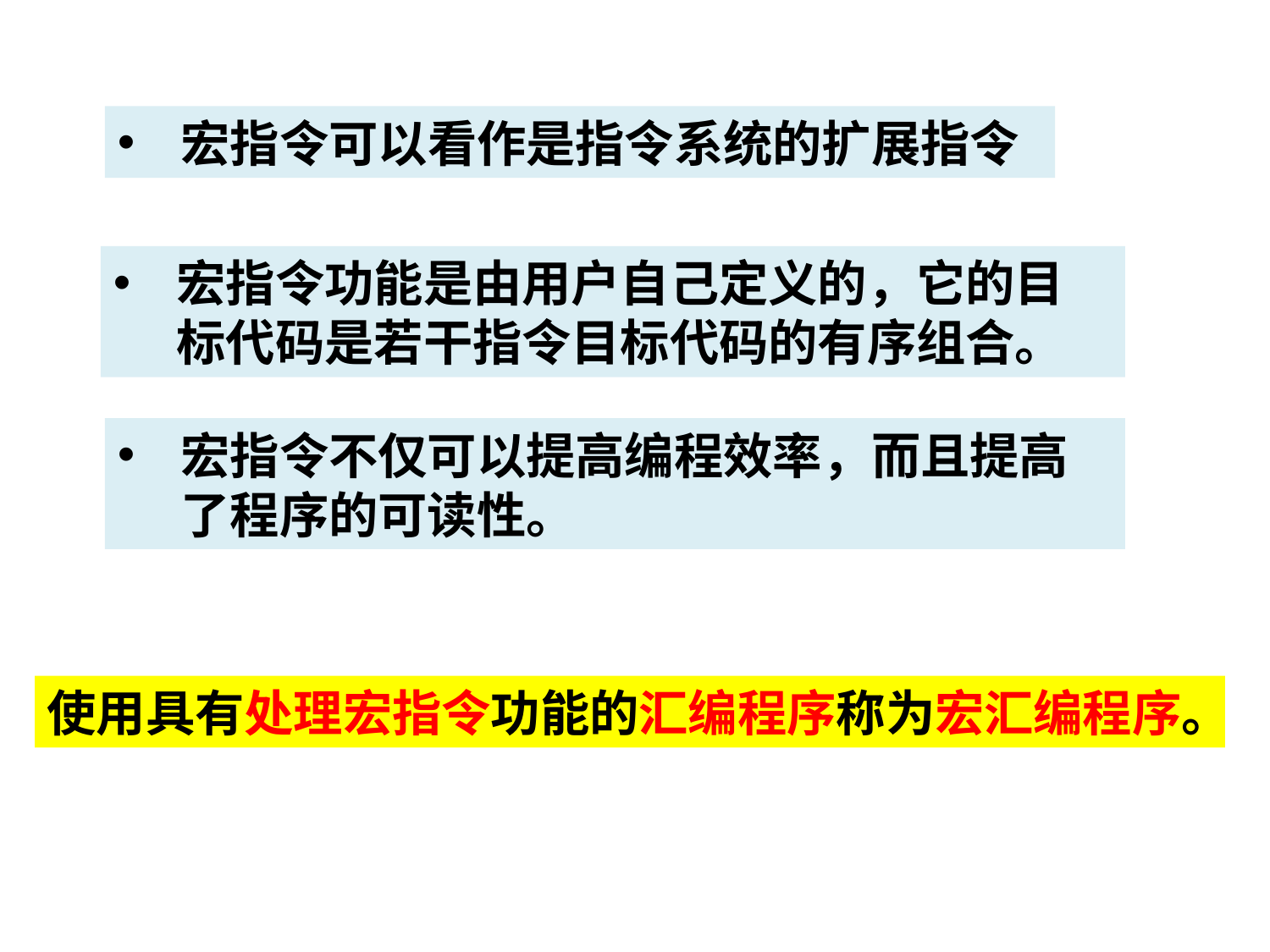

宏指令可以看作是指令系统的扩展指令
宏指令功能是由用户自己定义的，它的目标代码是若干指令目标代码的有序组合。
宏指令不仅可以提高编程效率，而且提高了程序的可读性。
使用具有处理宏指令功能的汇编程序称为宏汇编程序。
53